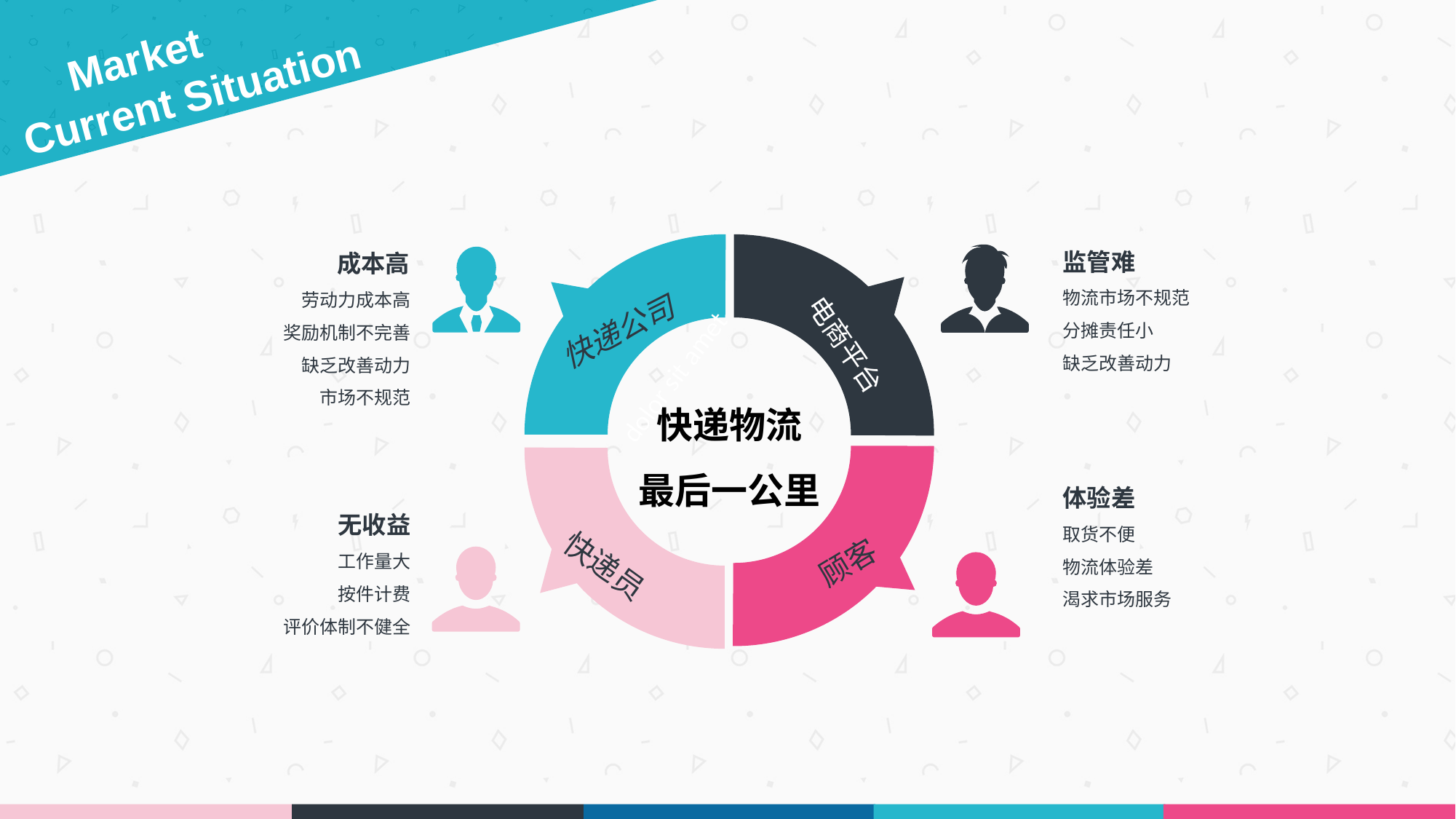

Market
  Current Situation

监管难
物流市场不规范
分摊责任小
缺乏改善动力

           成本高
劳动力成本高
奖励机制不完善
缺乏改善动力
市场不规范

快递公司
电商平台
dolor sit amet
快递物流
最后一公里

体验差
取货不便
物流体验差
渴求市场服务

      无收益
工作量大
按件计费
评价体制不健全
顾客
快递员

7